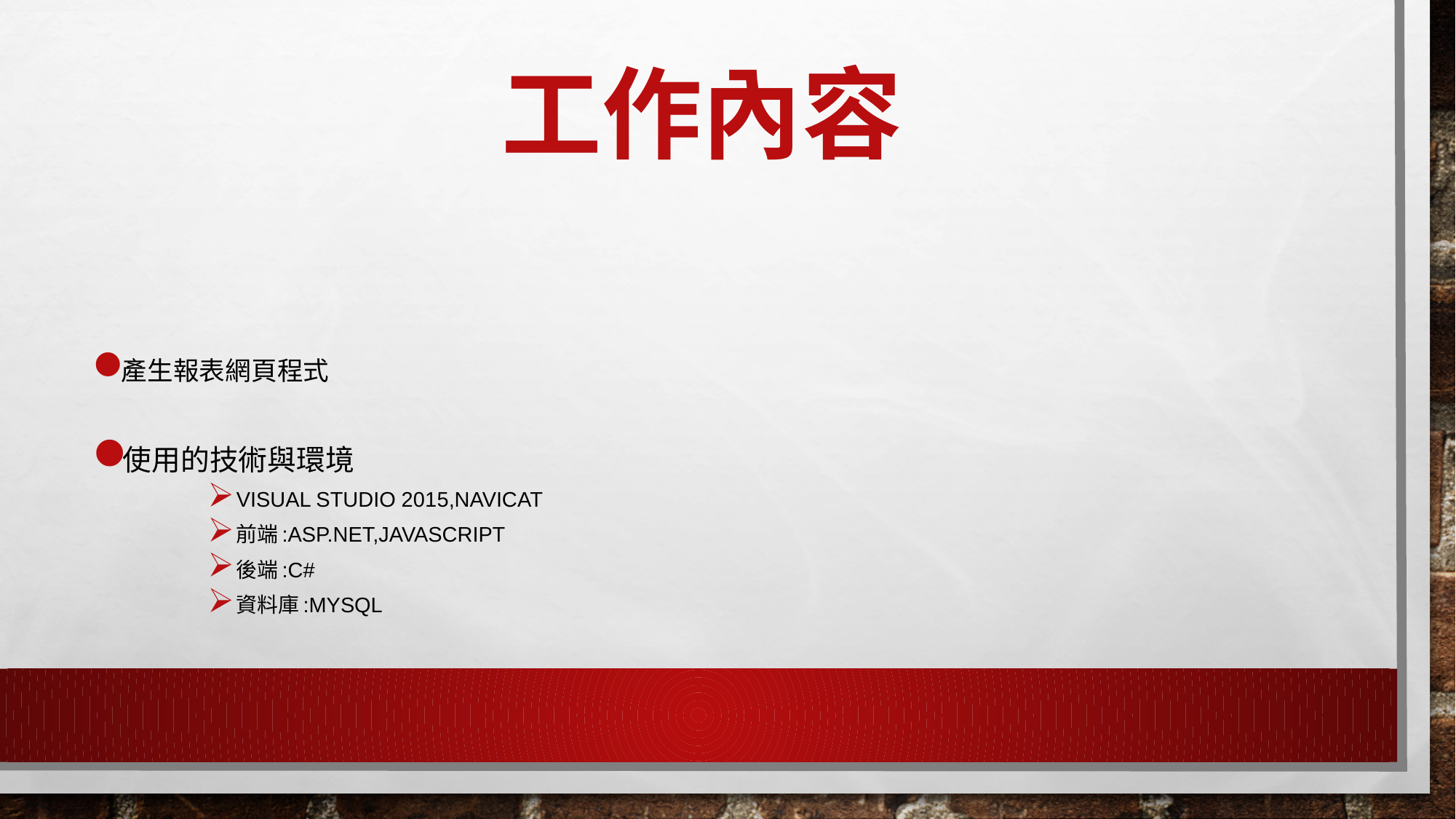

# 工作內容

產生報表網頁程式

使用的技術與環境
visual studio 2015,Navicat
前端:ASP.NET,javascript
後端:C#
資料庫:MYSQL